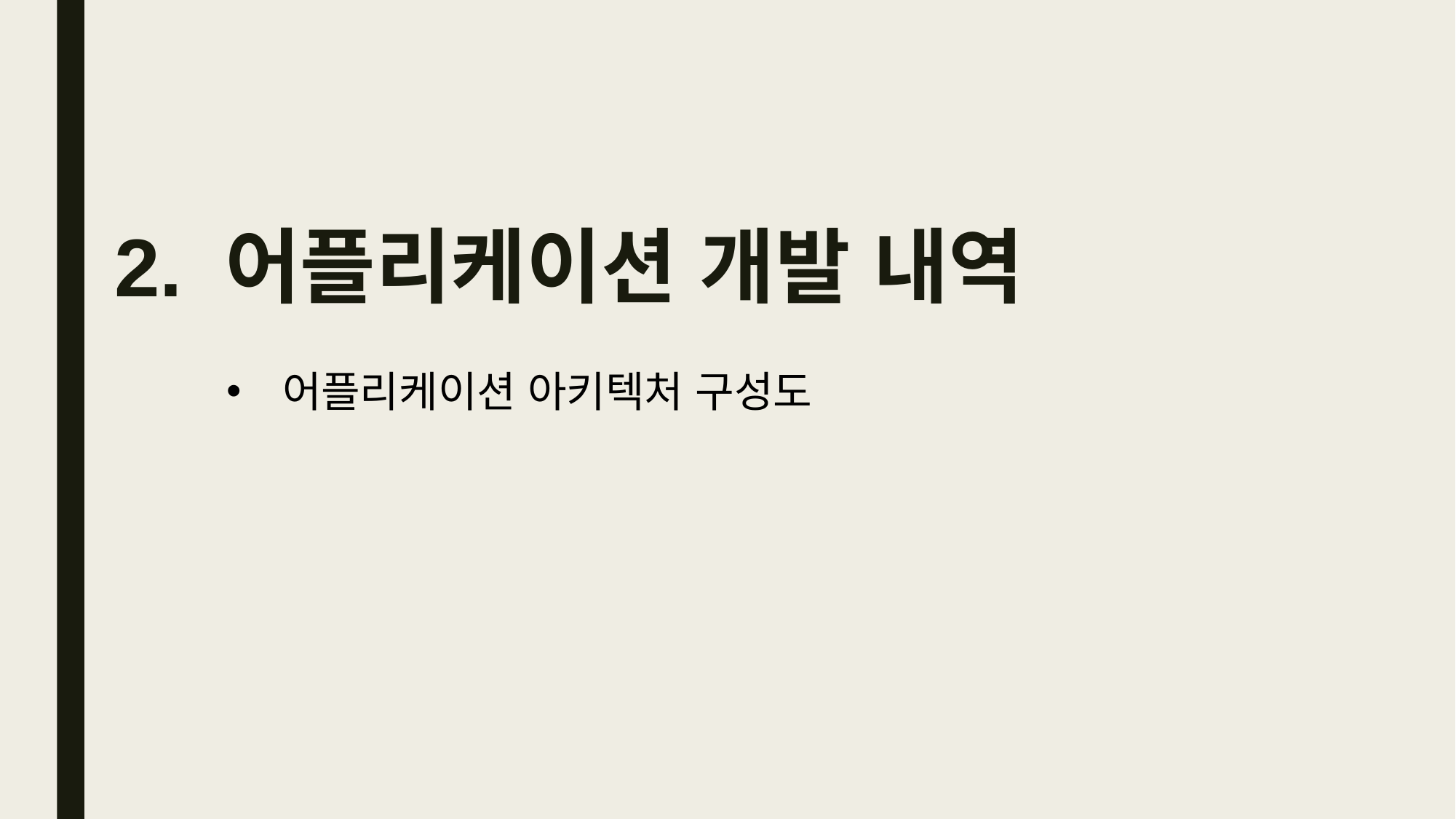

2. 어플리케이션 개발 내역
어플리케이션 아키텍처 구성도